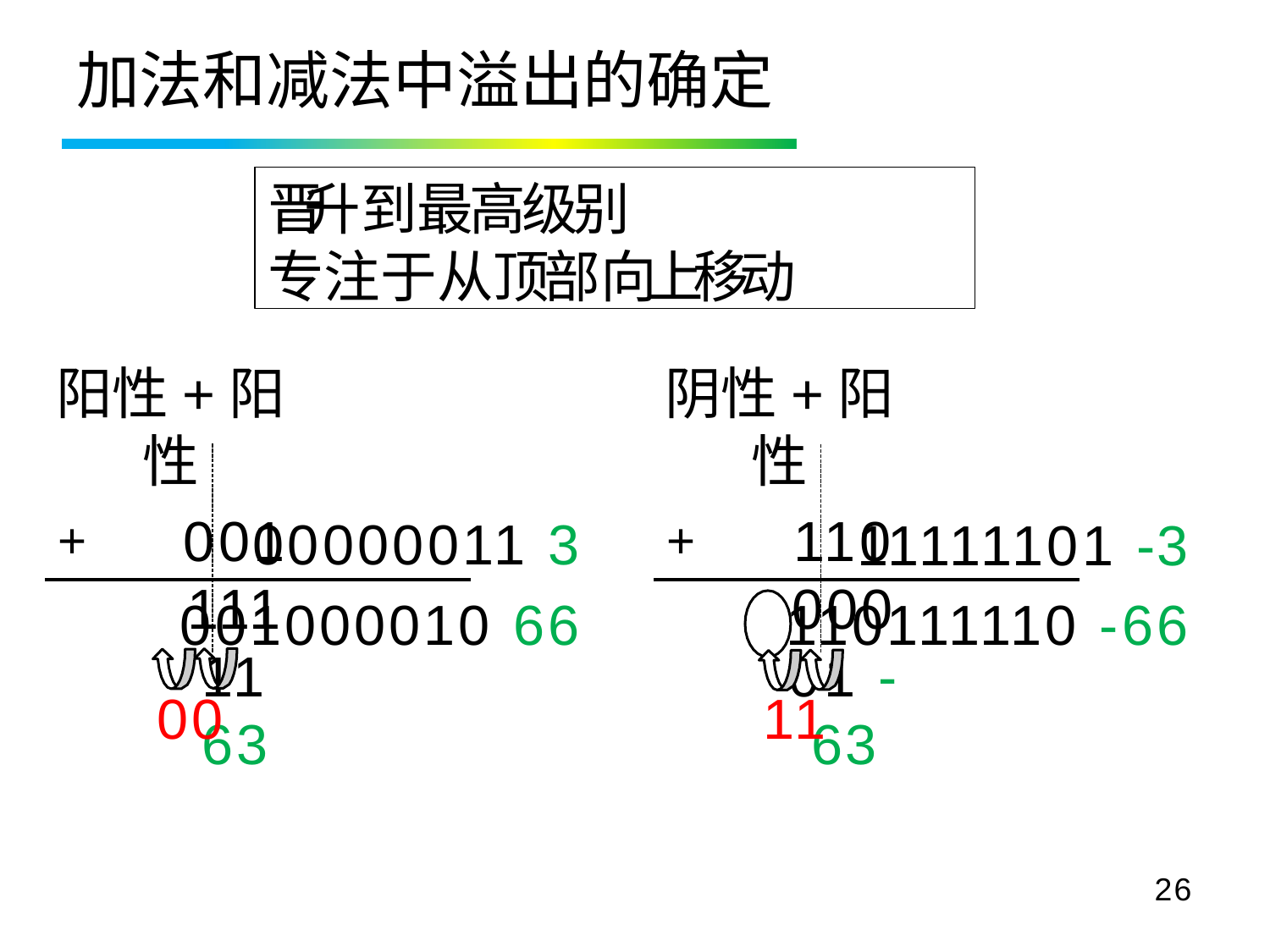

# 加法和减法中溢出的确定
晋升到最高级别
专注于从顶部向上移动
阳性+阳性
00111111 63
阴性+阳性
11000001 -63

00000011 3
001000010 66
11111101 -3
110111110 -66
+
+

11
00
26